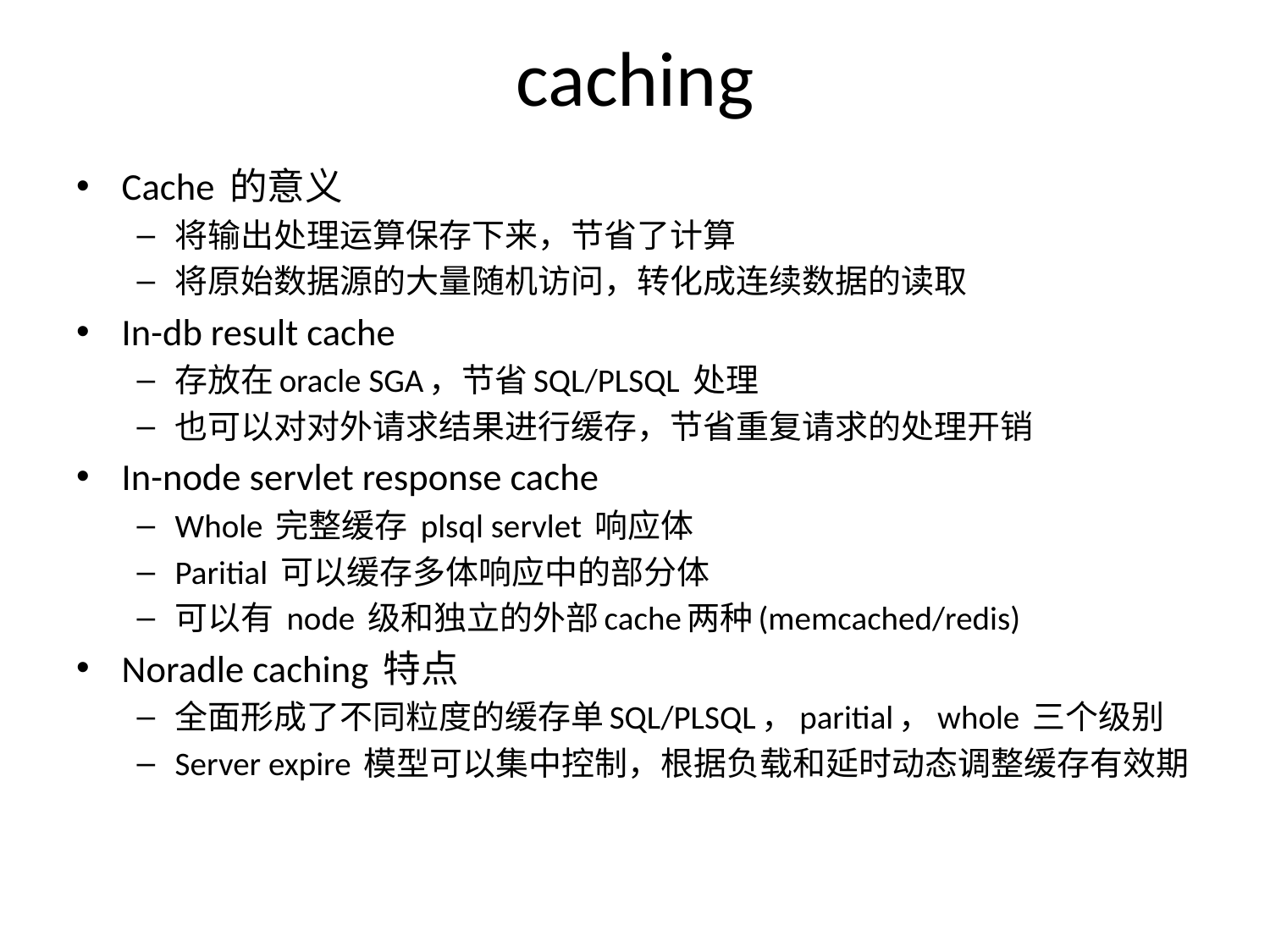

# caching
Cache 的意义
将输出处理运算保存下来，节省了计算
将原始数据源的大量随机访问，转化成连续数据的读取
In-db result cache
存放在oracle SGA，节省SQL/PLSQL 处理
也可以对对外请求结果进行缓存，节省重复请求的处理开销
In-node servlet response cache
Whole 完整缓存 plsql servlet 响应体
Paritial 可以缓存多体响应中的部分体
可以有 node 级和独立的外部cache两种(memcached/redis)
Noradle caching 特点
全面形成了不同粒度的缓存单SQL/PLSQL，paritial，whole 三个级别
Server expire 模型可以集中控制，根据负载和延时动态调整缓存有效期